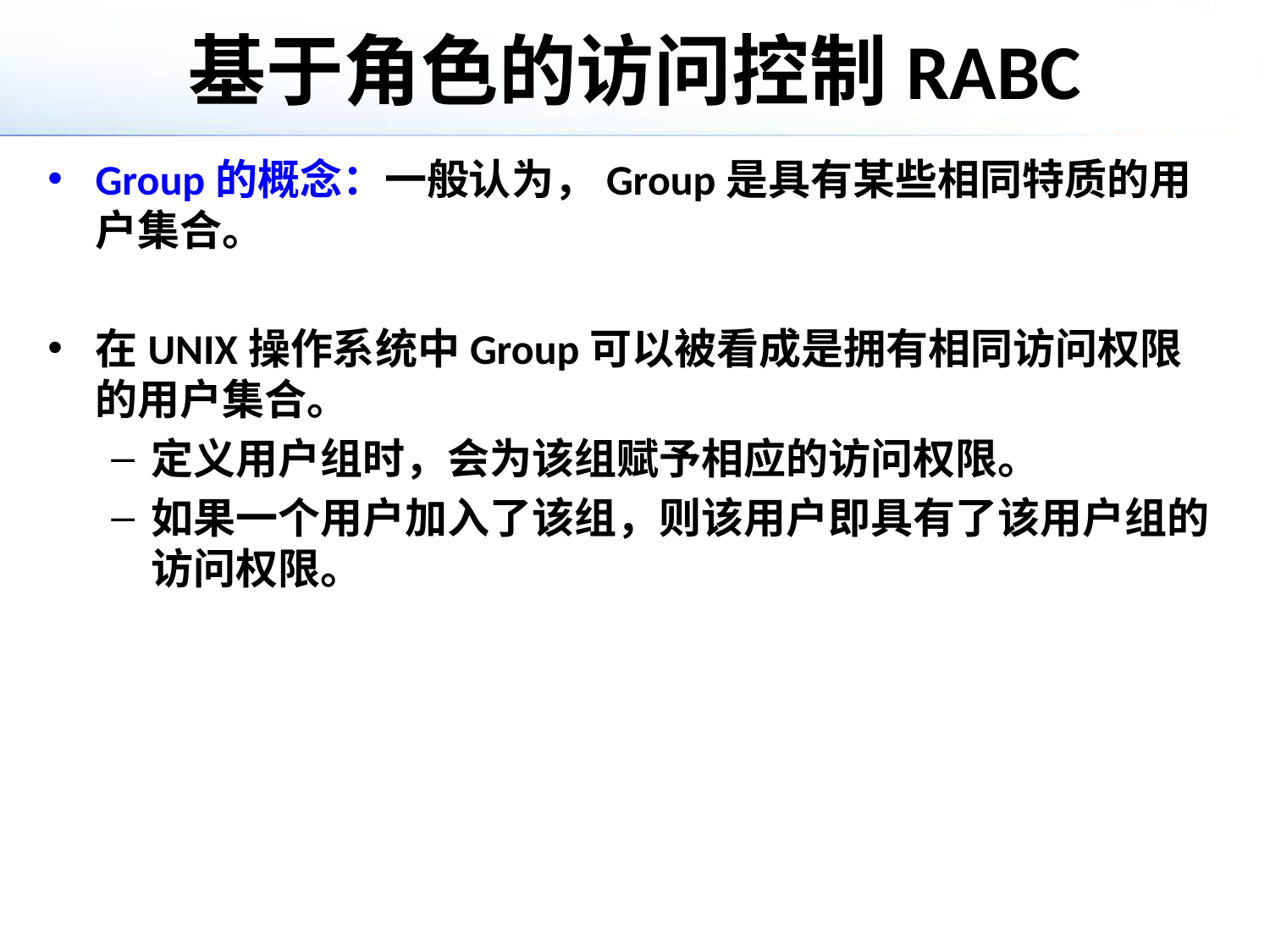

# 基于角色的访问控制RABC
Group的概念：一般认为，Group是具有某些相同特质的用户集合。

在UNIX操作系统中Group可以被看成是拥有相同访问权限的用户集合。
定义用户组时，会为该组赋予相应的访问权限。
如果一个用户加入了该组，则该用户即具有了该用户组的访问权限。